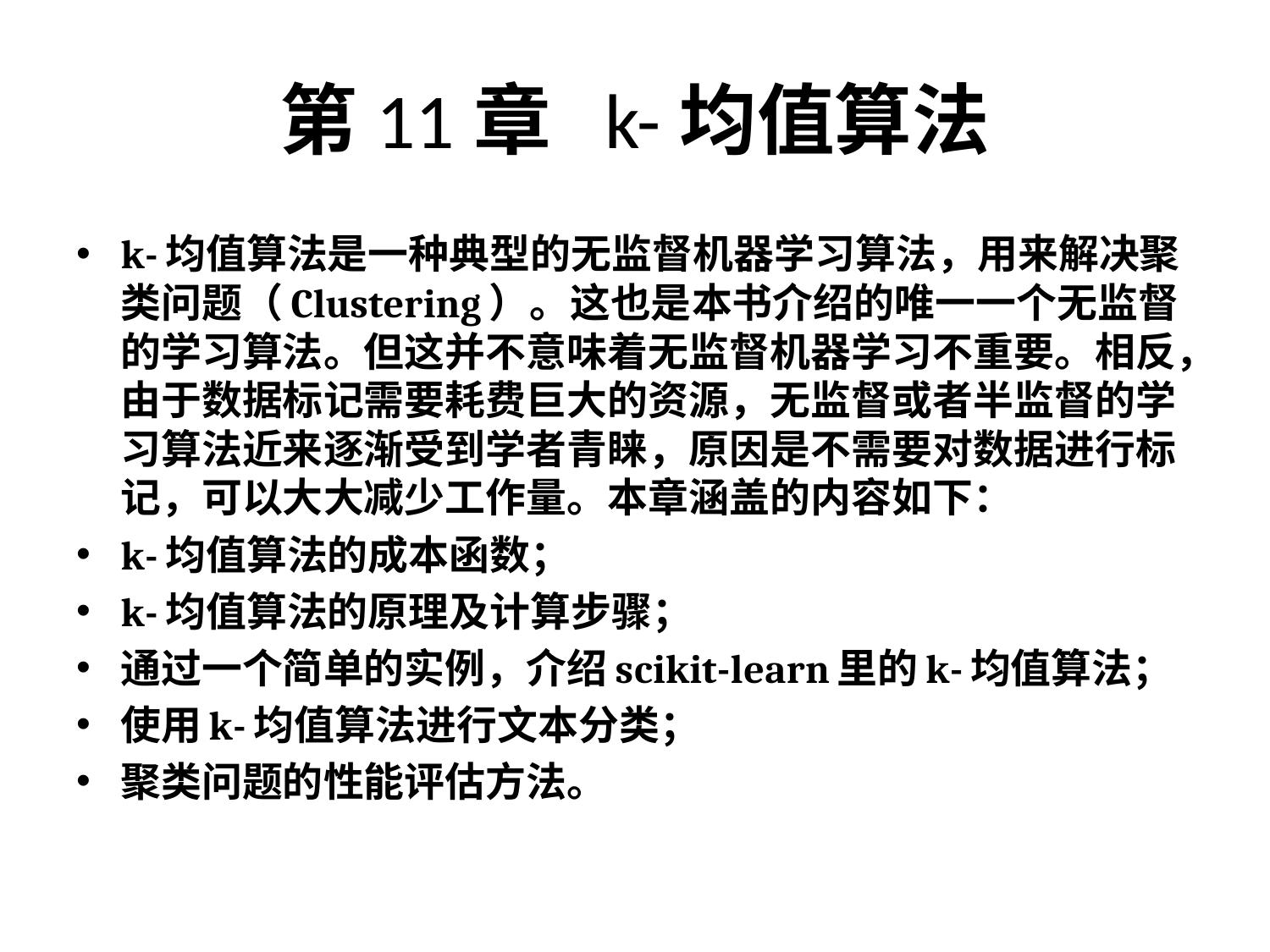

# 第11章  k-均值算法
k-均值算法是一种典型的无监督机器学习算法，用来解决聚类问题（Clustering）。这也是本书介绍的唯一一个无监督的学习算法。但这并不意味着无监督机器学习不重要。相反，由于数据标记需要耗费巨大的资源，无监督或者半监督的学习算法近来逐渐受到学者青睐，原因是不需要对数据进行标记，可以大大减少工作量。本章涵盖的内容如下：
k-均值算法的成本函数；
k-均值算法的原理及计算步骤；
通过一个简单的实例，介绍scikit-learn里的k-均值算法；
使用k-均值算法进行文本分类；
聚类问题的性能评估方法。